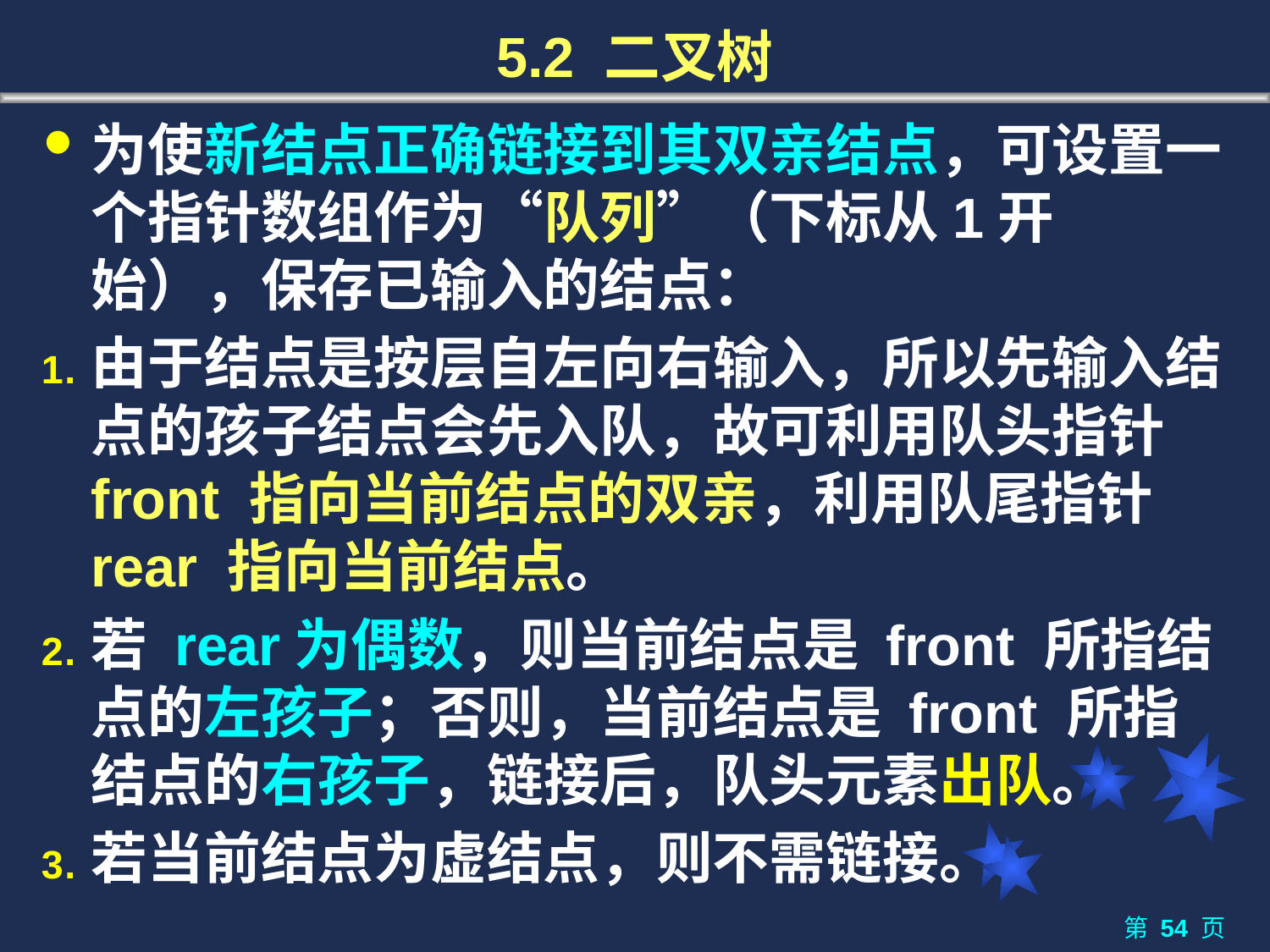

# 5.2 二叉树
为使新结点正确链接到其双亲结点，可设置一个指针数组作为“队列”（下标从1开始），保存已输入的结点：
由于结点是按层自左向右输入，所以先输入结点的孩子结点会先入队，故可利用队头指针 front 指向当前结点的双亲，利用队尾指针 rear 指向当前结点。
若 rear为偶数，则当前结点是 front 所指结点的左孩子；否则，当前结点是 front 所指结点的右孩子，链接后，队头元素出队。
若当前结点为虚结点，则不需链接。
第 54 页